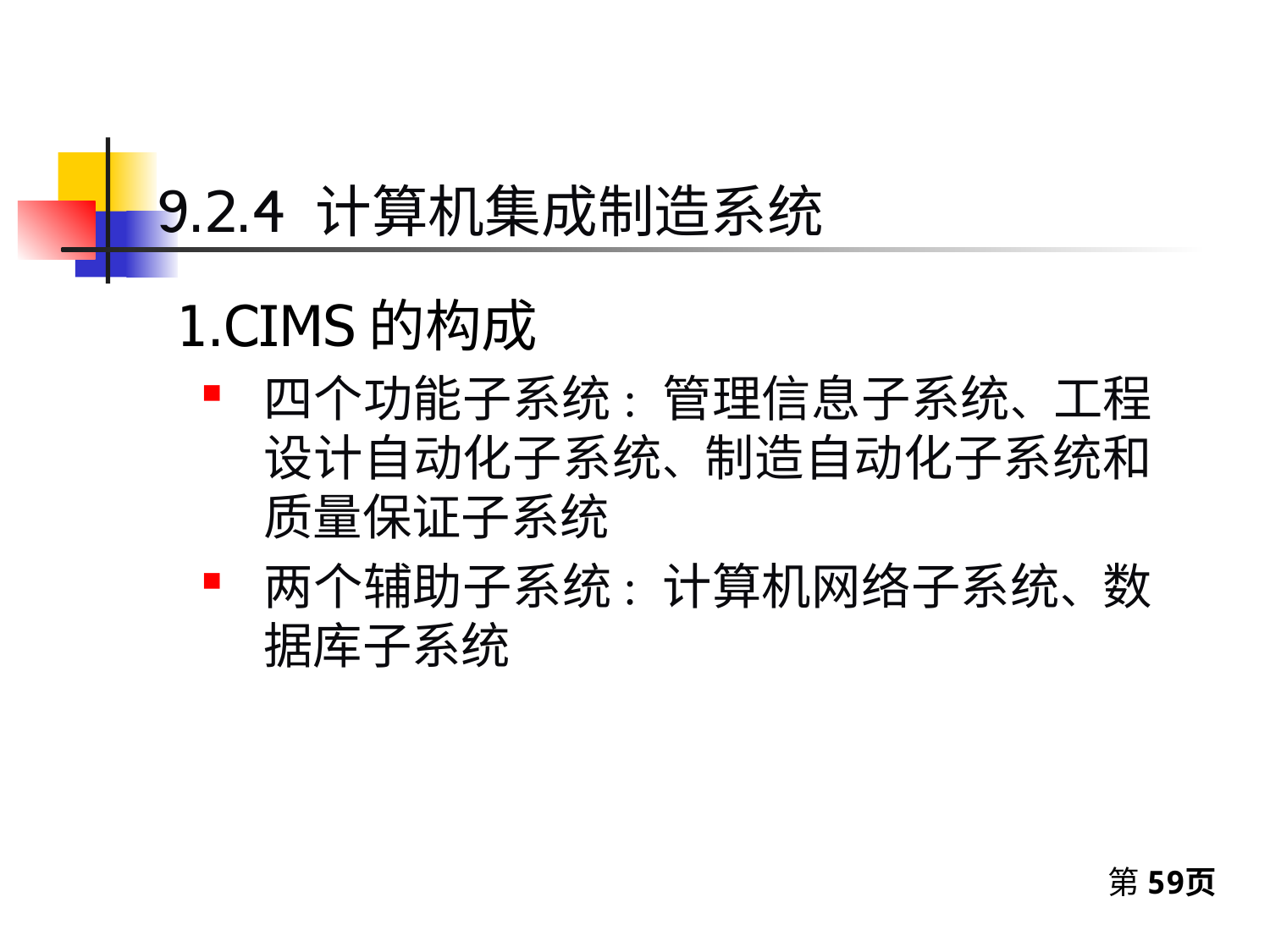

9.2.4 计算机集成制造系统
1.CIMS的构成
四个功能子系统: 管理信息子系统、工程设计自动化子系统、制造自动化子系统和质量保证子系统
两个辅助子系统: 计算机网络子系统、数据库子系统